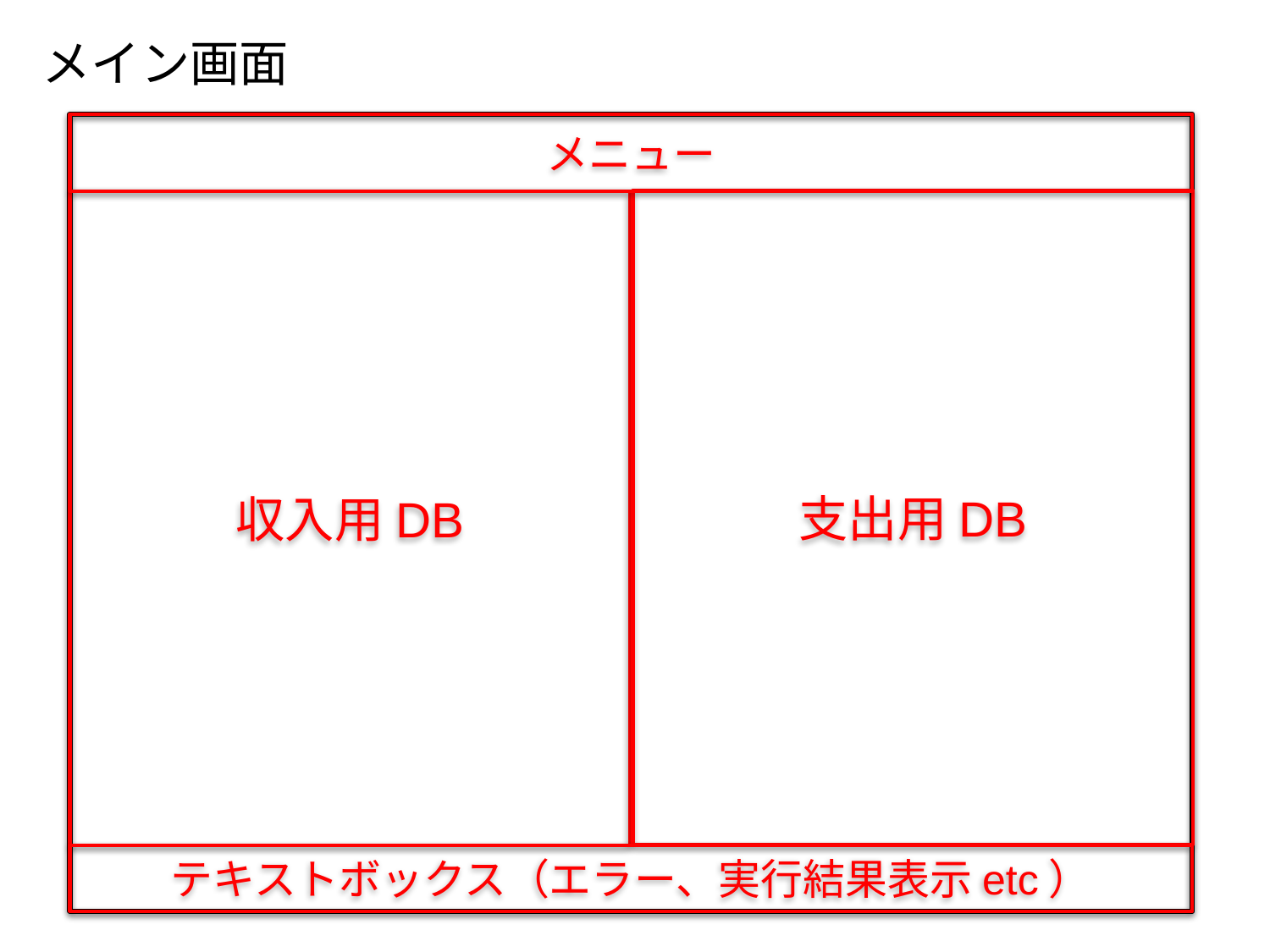

メイン画面

メニュー
支出用DB
収入用DB
テキストボックス（エラー、実行結果表示etc）